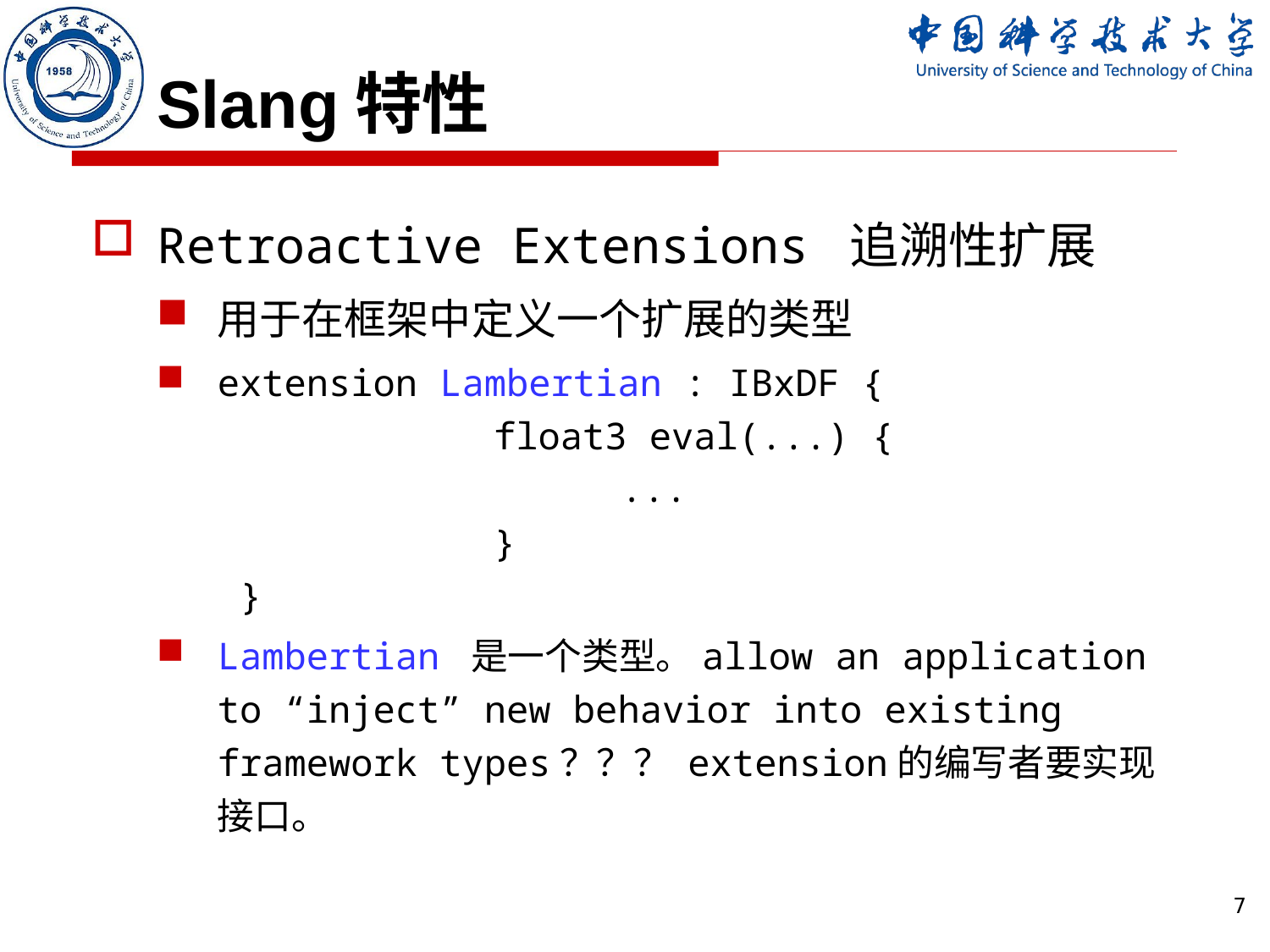

# Slang特性
Retroactive Extensions 追溯性扩展
用于在框架中定义一个扩展的类型
extension Lambertian : IBxDF {
		 float3 eval(...) {
			 ...
		 }
 }
Lambertian 是一个类型。allow an application to “inject” new behavior into existing framework types？？？ extension的编写者要实现接口。

7